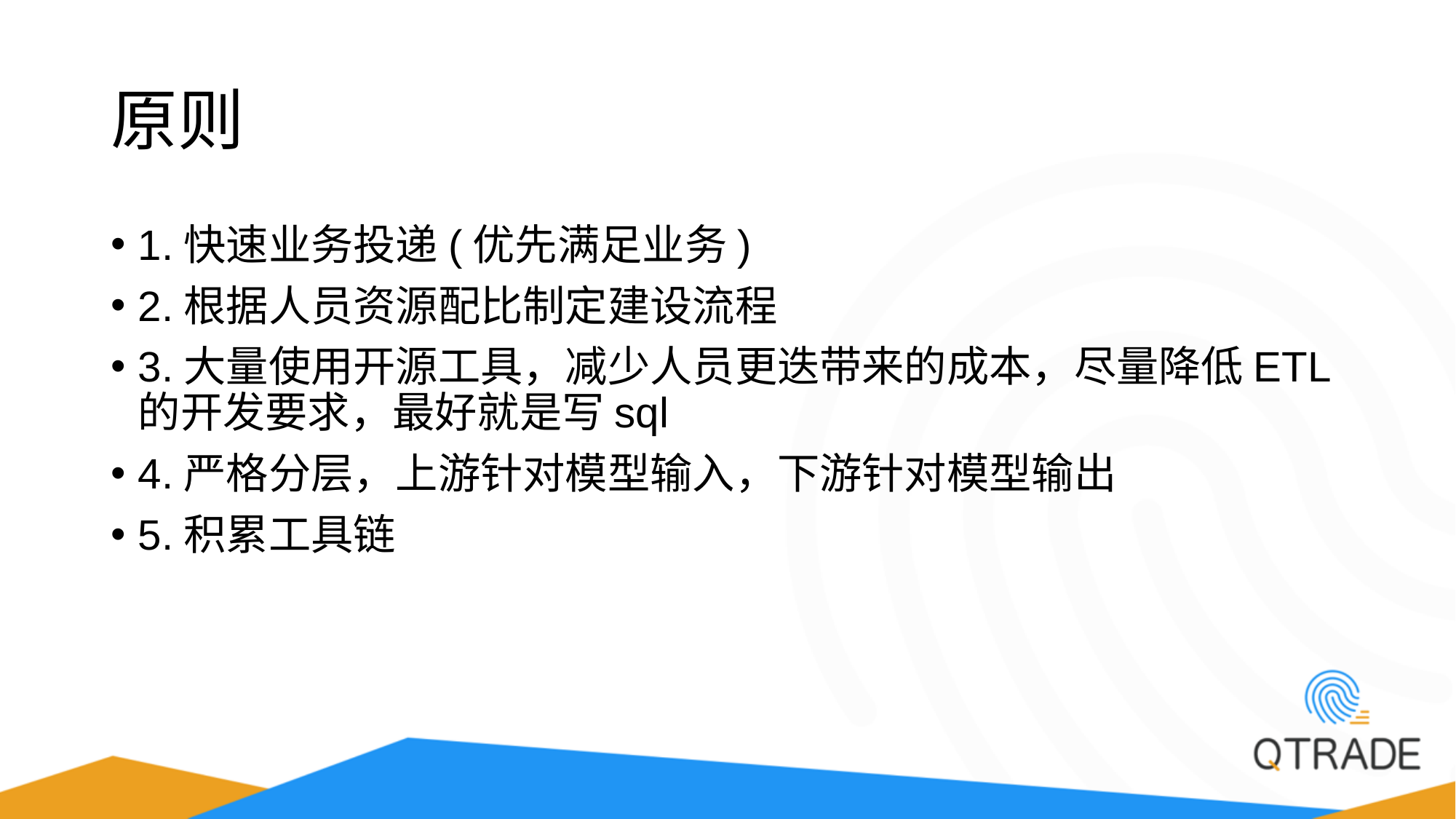

# 原则
1.快速业务投递(优先满足业务)
2.根据人员资源配比制定建设流程
3.大量使用开源工具，减少人员更迭带来的成本，尽量降低ETL的开发要求，最好就是写sql
4.严格分层，上游针对模型输入，下游针对模型输出
5.积累工具链